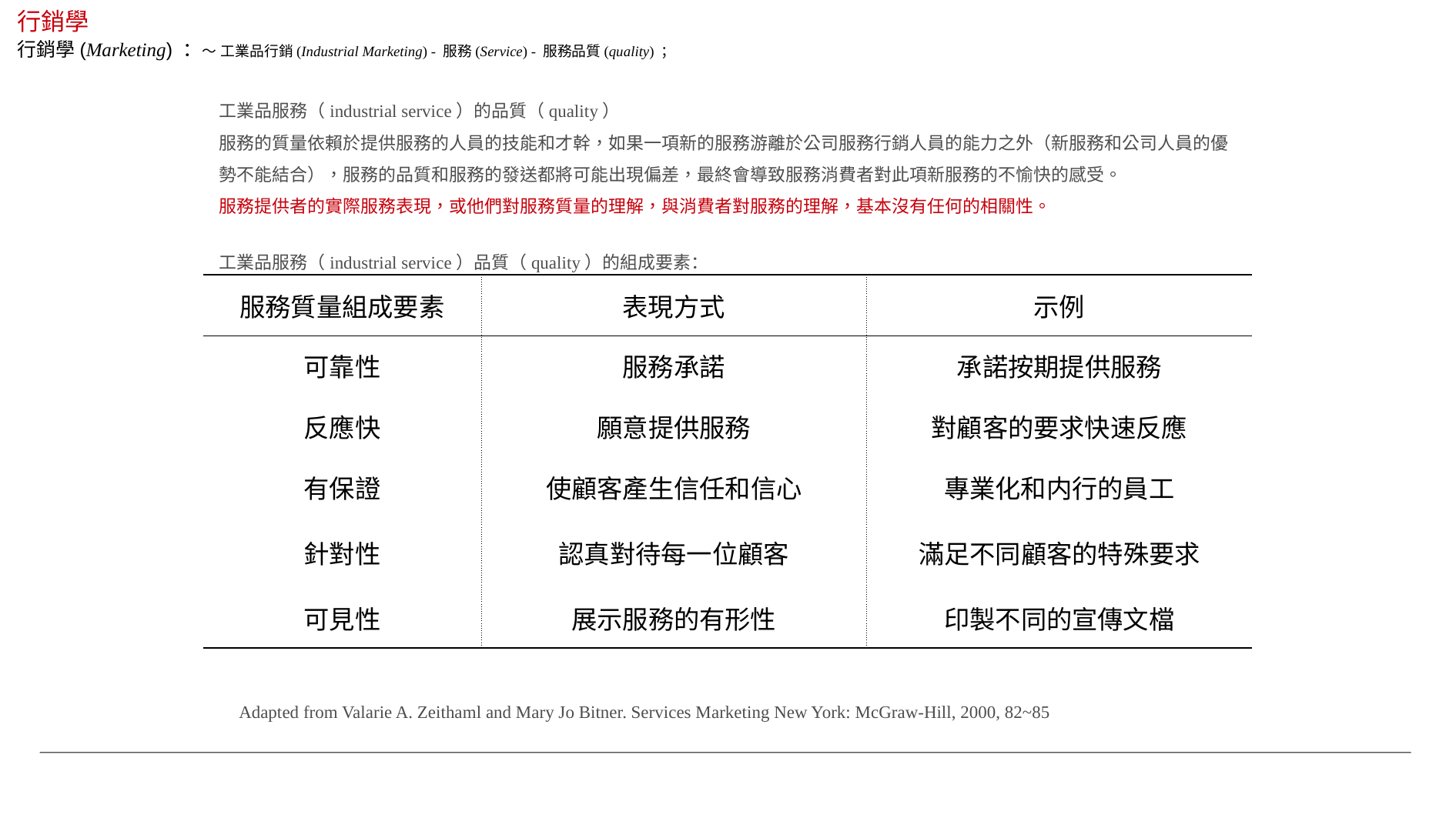

行銷學
行銷學(Marketing) ：～ 工業品行銷(Industrial Marketing) - 服務(Service) - 服務品質(quality) ；
工業品服務（industrial service）的品質（quality）
服務的質量依賴於提供服務的人員的技能和才幹，如果一項新的服務游離於公司服務行銷人員的能力之外（新服務和公司人員的優勢不能結合），服務的品質和服務的發送都將可能出現偏差，最終會導致服務消費者對此項新服務的不愉快的感受。
服務提供者的實際服務表現，或他們對服務質量的理解，與消費者對服務的理解，基本沒有任何的相關性。
工業品服務（industrial service）品質（quality）的組成要素：
| 服務質量組成要素 | 表現方式 | 示例 |
| --- | --- | --- |
| 可靠性 | 服務承諾 | 承諾按期提供服務 |
| 反應快 | 願意提供服務 | 對顧客的要求快速反應 |
| 有保證 | 使顧客產生信任和信心 | 專業化和内行的員工 |
| 針對性 | 認真對待每一位顧客 | 滿足不同顧客的特殊要求 |
| 可見性 | 展示服務的有形性 | 印製不同的宣傳文檔 |
Adapted from Valarie A. Zeithaml and Mary Jo Bitner. Services Marketing New York: McGraw-Hill, 2000, 82~85